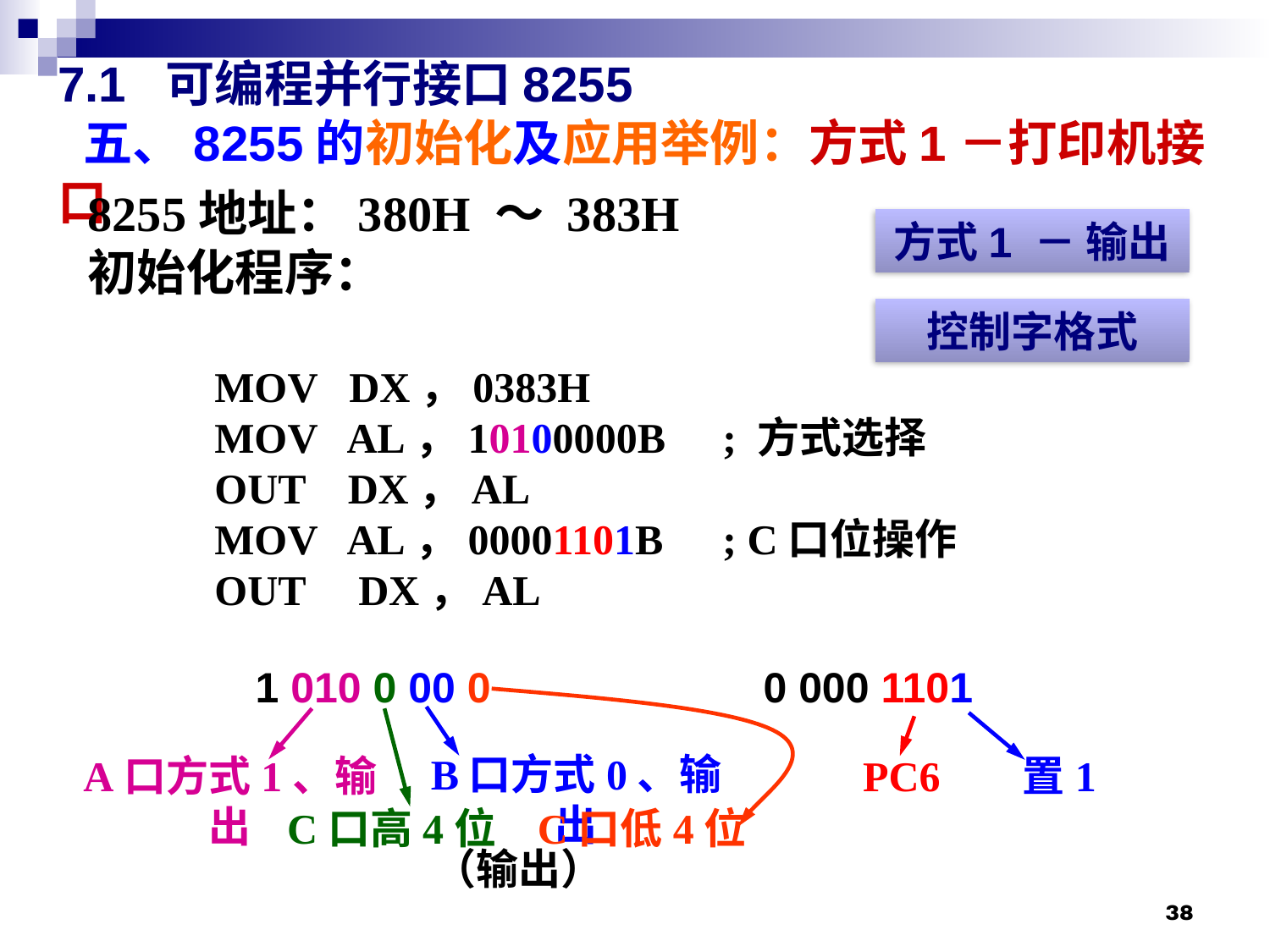

# 7.1  可编程并行接口8255 五、8255的初始化及应用举例：方式1－打印机接口
8255地址：380H ～ 383H
初始化程序：

	MOV   DX，0383H
	MOV   AL，10100000B	; 方式选择
	OUT    DX，AL
	MOV   AL，00001101B	; C口位操作
	OUT     DX，AL
方式1 － 输出
控制字格式
1 010 0 00 0			0 000 1101

B口方式0、输出
A口方式1、输出
PC6
置1
C口高4位
C口低4位
（输出）
38